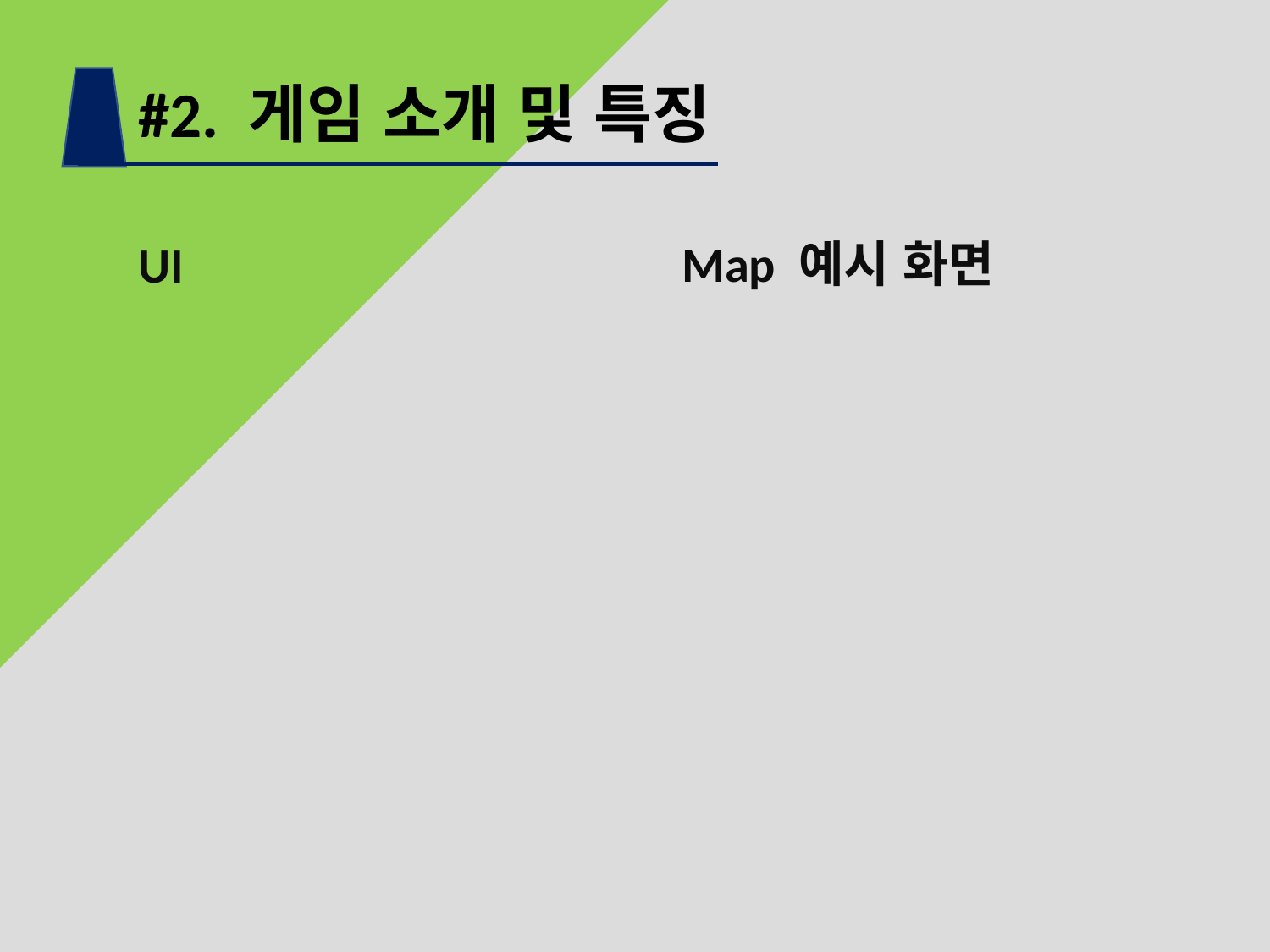

#2. 게임 소개 및 특징

Map 예시 화면
UI